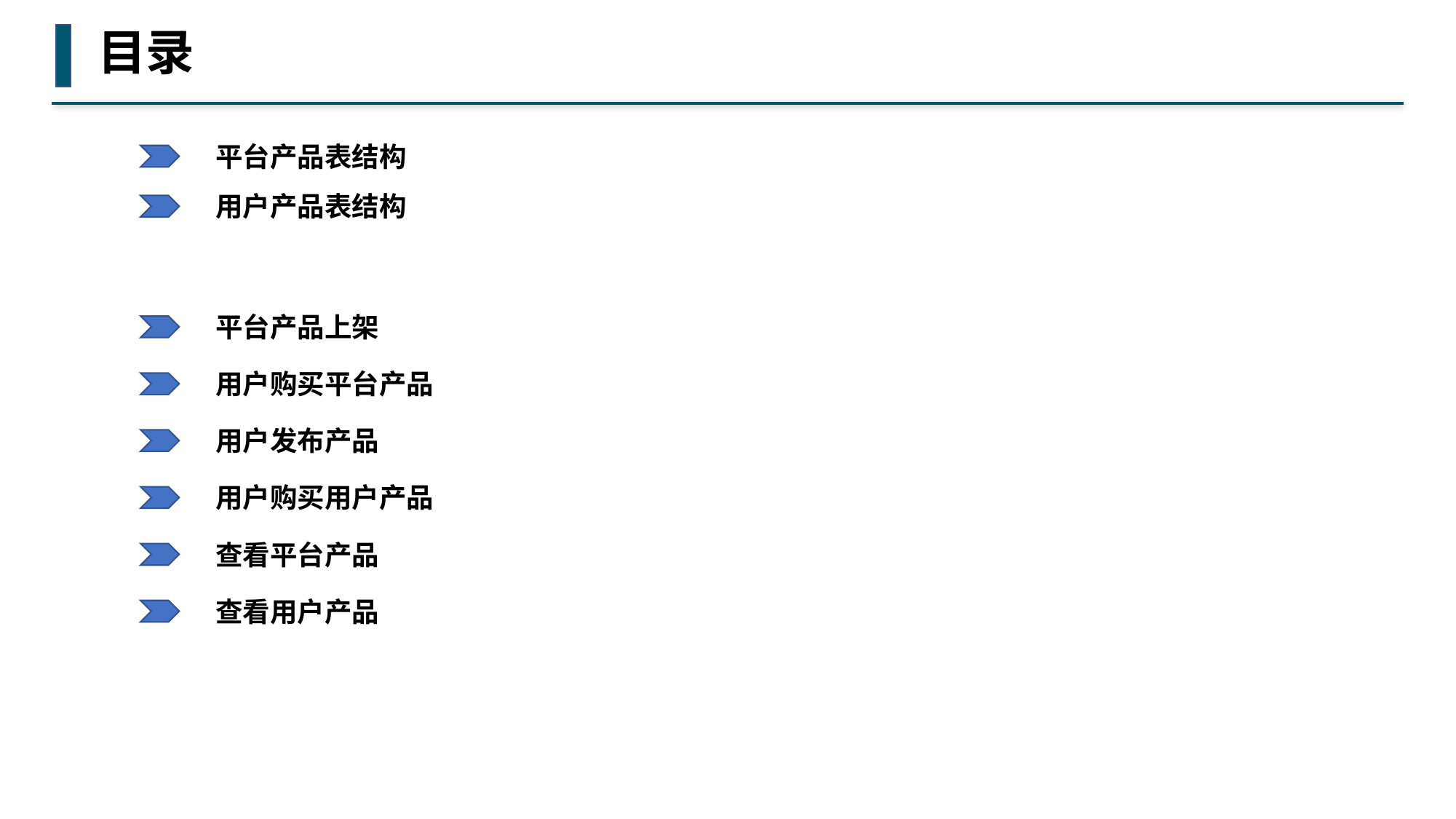

目录

平台产品表结构

用户产品表结构

平台产品上架

用户购买平台产品

用户发布产品

用户购买用户产品

查看平台产品

查看用户产品